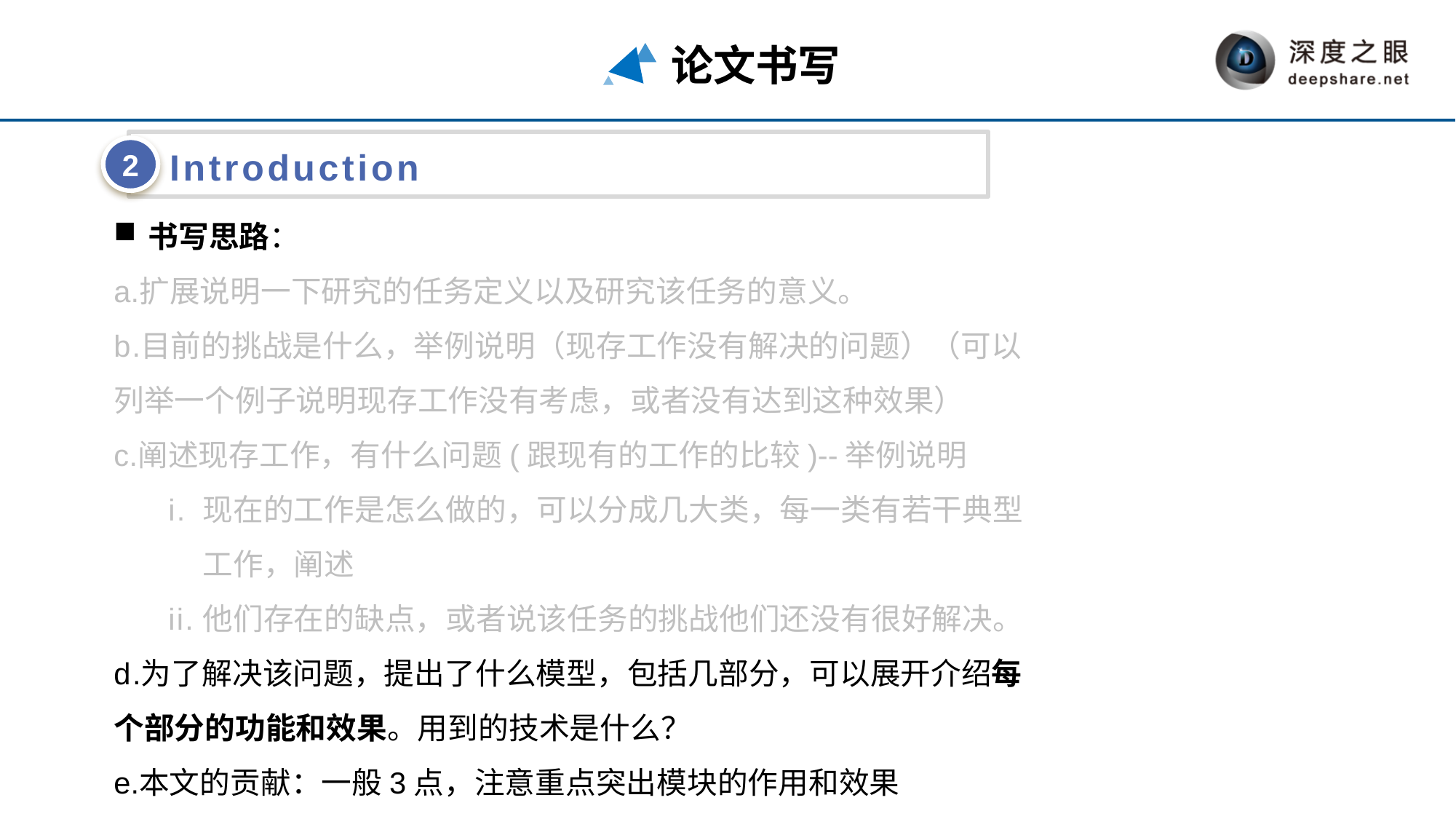

论文书写

2
Introduction
书写思路：
扩展说明一下研究的任务定义以及研究该任务的意义。
目前的挑战是什么，举例说明（现存工作没有解决的问题）（可以列举一个例子说明现存工作没有考虑，或者没有达到这种效果）
阐述现存工作，有什么问题(跟现有的工作的比较)--举例说明
现在的工作是怎么做的，可以分成几大类，每一类有若干典型工作，阐述
他们存在的缺点，或者说该任务的挑战他们还没有很好解决。
为了解决该问题，提出了什么模型，包括几部分，可以展开介绍每个部分的功能和效果。用到的技术是什么？
本文的贡献：一般3点，注意重点突出模块的作用和效果